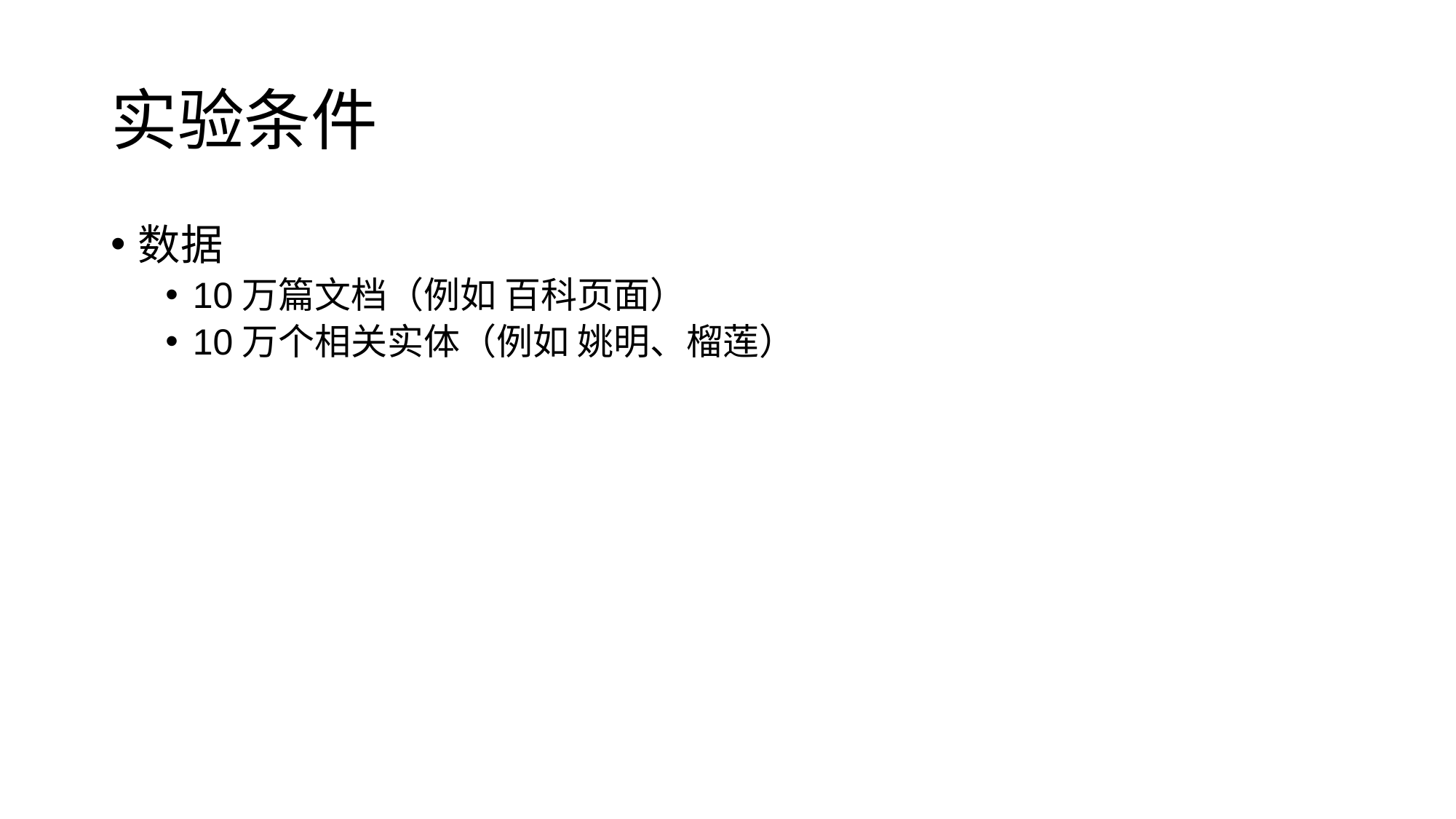

# 实验条件
数据
10万篇文档（例如 百科页面）
10万个相关实体（例如 姚明、榴莲）